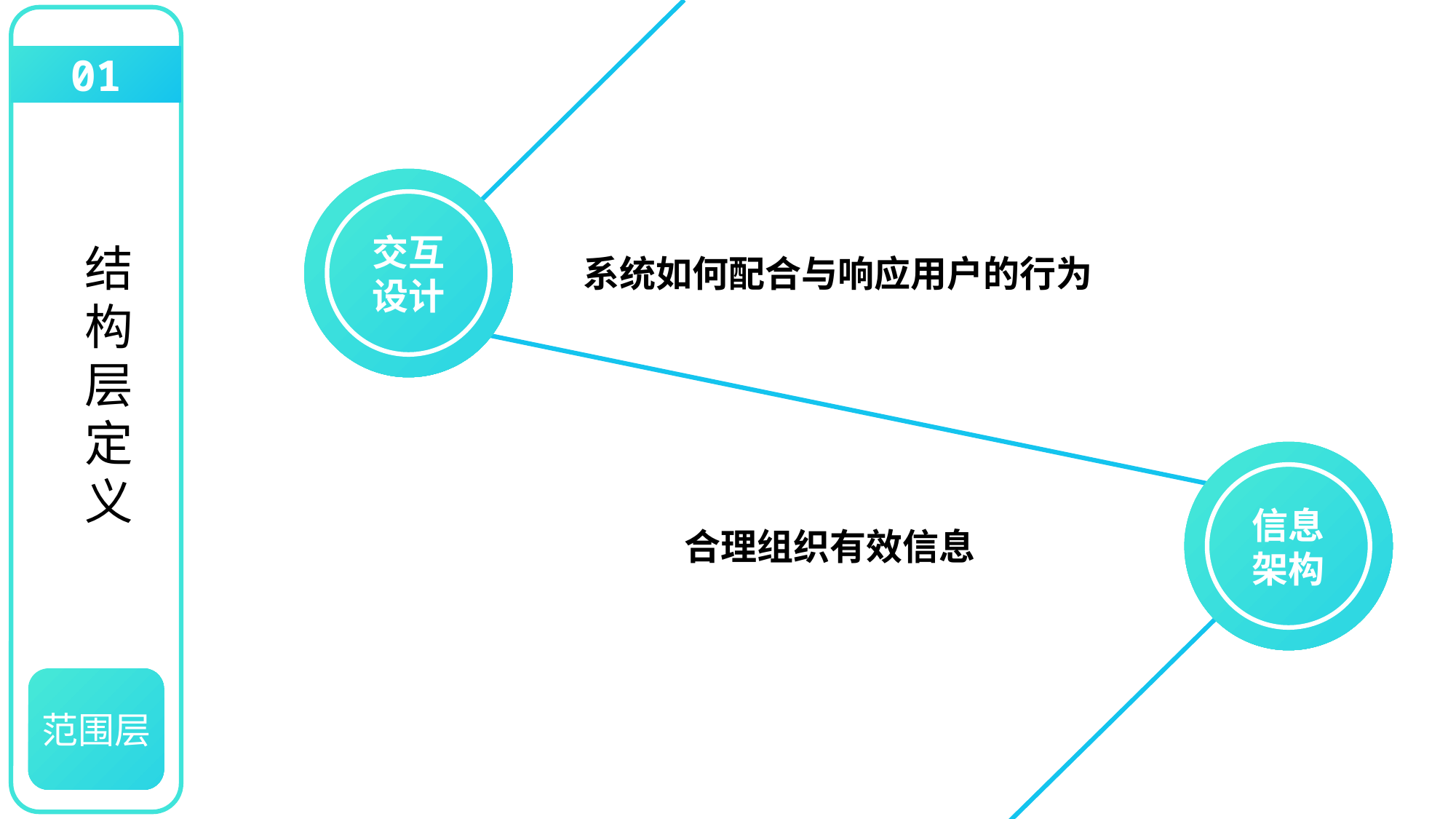

01

交互设计
结构层定义
系统如何配合与响应用户的行为

信息架构
合理组织有效信息

范围层